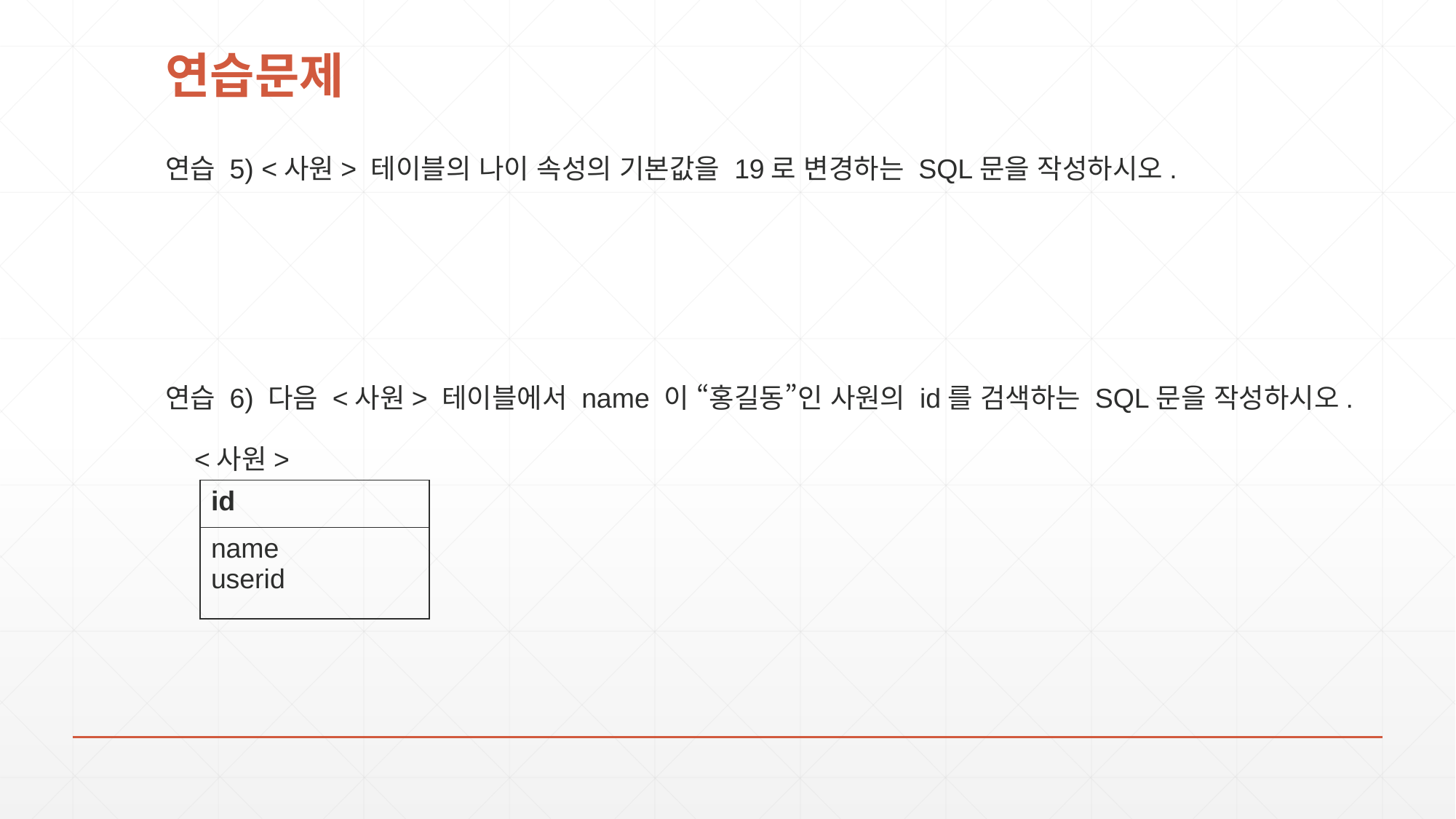

# 연습문제
연습 5) <사원> 테이블의 나이 속성의 기본값을 19로 변경하는 SQL문을 작성하시오.

연습 6) 다음 <사원> 테이블에서 name 이 “홍길동”인 사원의 id를 검색하는 SQL문을 작성하시오.
<사원>
| id |
| --- |
| name userid |